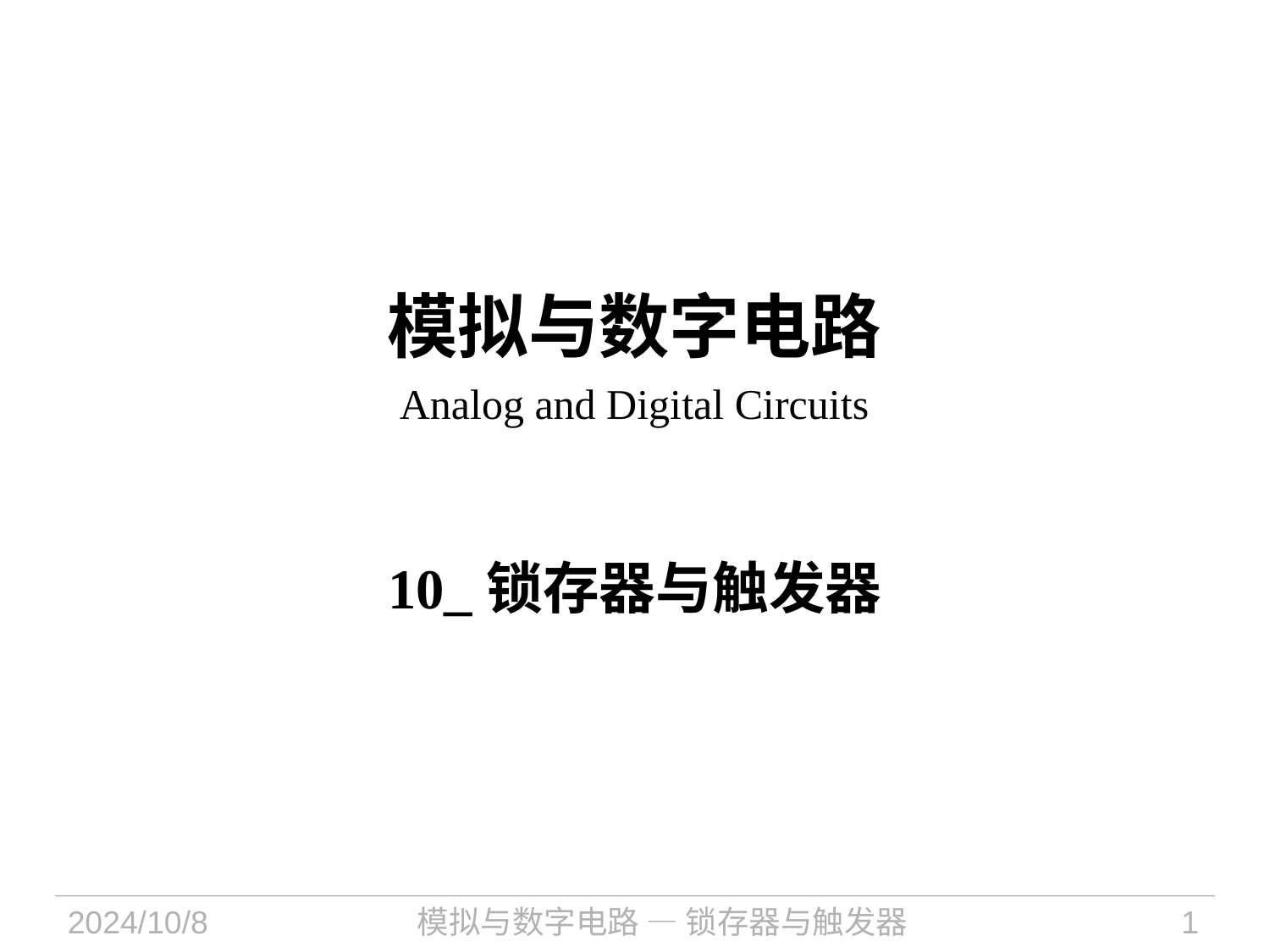

# 模拟与数字电路 Analog and Digital Circuits
10_锁存器与触发器
2024/10/8
模拟与数字电路 — 锁存器与触发器
1